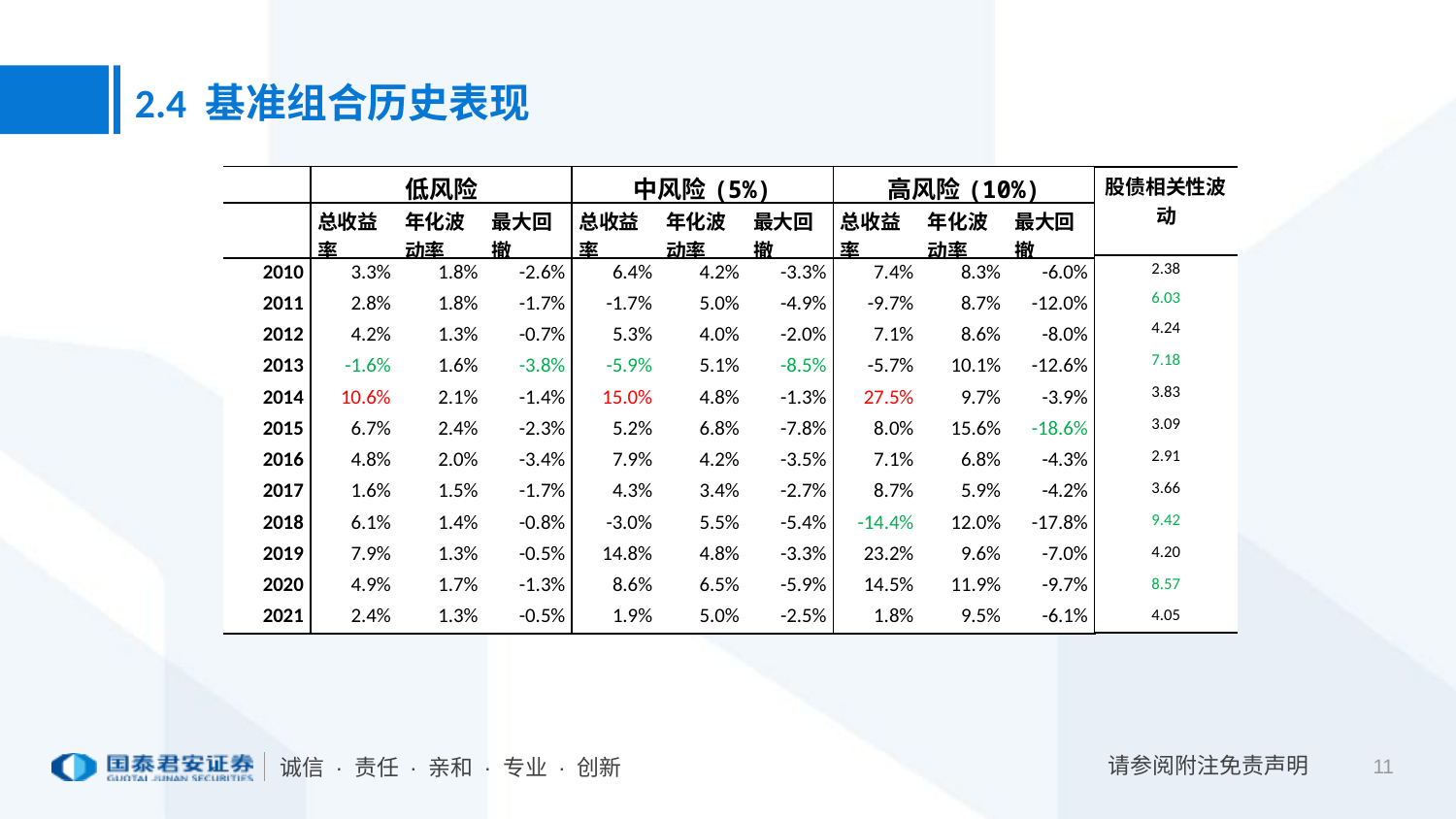

2.4 基准组合历史表现
|  | 低风险 |  |  | 中风险(5%) |  |  | 高风险(10%) |  |  |
| --- | --- | --- | --- | --- | --- | --- | --- | --- | --- |
|  | 总收益率 | 年化波动率 | 最大回撤 | 总收益率 | 年化波动率 | 最大回撤 | 总收益率 | 年化波动率 | 最大回撤 |
| 2010 | 3.3% | 1.8% | -2.6% | 6.4% | 4.2% | -3.3% | 7.4% | 8.3% | -6.0% |
| 2011 | 2.8% | 1.8% | -1.7% | -1.7% | 5.0% | -4.9% | -9.7% | 8.7% | -12.0% |
| 2012 | 4.2% | 1.3% | -0.7% | 5.3% | 4.0% | -2.0% | 7.1% | 8.6% | -8.0% |
| 2013 | -1.6% | 1.6% | -3.8% | -5.9% | 5.1% | -8.5% | -5.7% | 10.1% | -12.6% |
| 2014 | 10.6% | 2.1% | -1.4% | 15.0% | 4.8% | -1.3% | 27.5% | 9.7% | -3.9% |
| 2015 | 6.7% | 2.4% | -2.3% | 5.2% | 6.8% | -7.8% | 8.0% | 15.6% | -18.6% |
| 2016 | 4.8% | 2.0% | -3.4% | 7.9% | 4.2% | -3.5% | 7.1% | 6.8% | -4.3% |
| 2017 | 1.6% | 1.5% | -1.7% | 4.3% | 3.4% | -2.7% | 8.7% | 5.9% | -4.2% |
| 2018 | 6.1% | 1.4% | -0.8% | -3.0% | 5.5% | -5.4% | -14.4% | 12.0% | -17.8% |
| 2019 | 7.9% | 1.3% | -0.5% | 14.8% | 4.8% | -3.3% | 23.2% | 9.6% | -7.0% |
| 2020 | 4.9% | 1.7% | -1.3% | 8.6% | 6.5% | -5.9% | 14.5% | 11.9% | -9.7% |
| 2021 | 2.4% | 1.3% | -0.5% | 1.9% | 5.0% | -2.5% | 1.8% | 9.5% | -6.1% |
| 股债相关性波动 |
| --- |
| 2.38 |
| 6.03 |
| 4.24 |
| 7.18 |
| 3.83 |
| 3.09 |
| 2.91 |
| 3.66 |
| 9.42 |
| 4.20 |
| 8.57 |
| 4.05 |